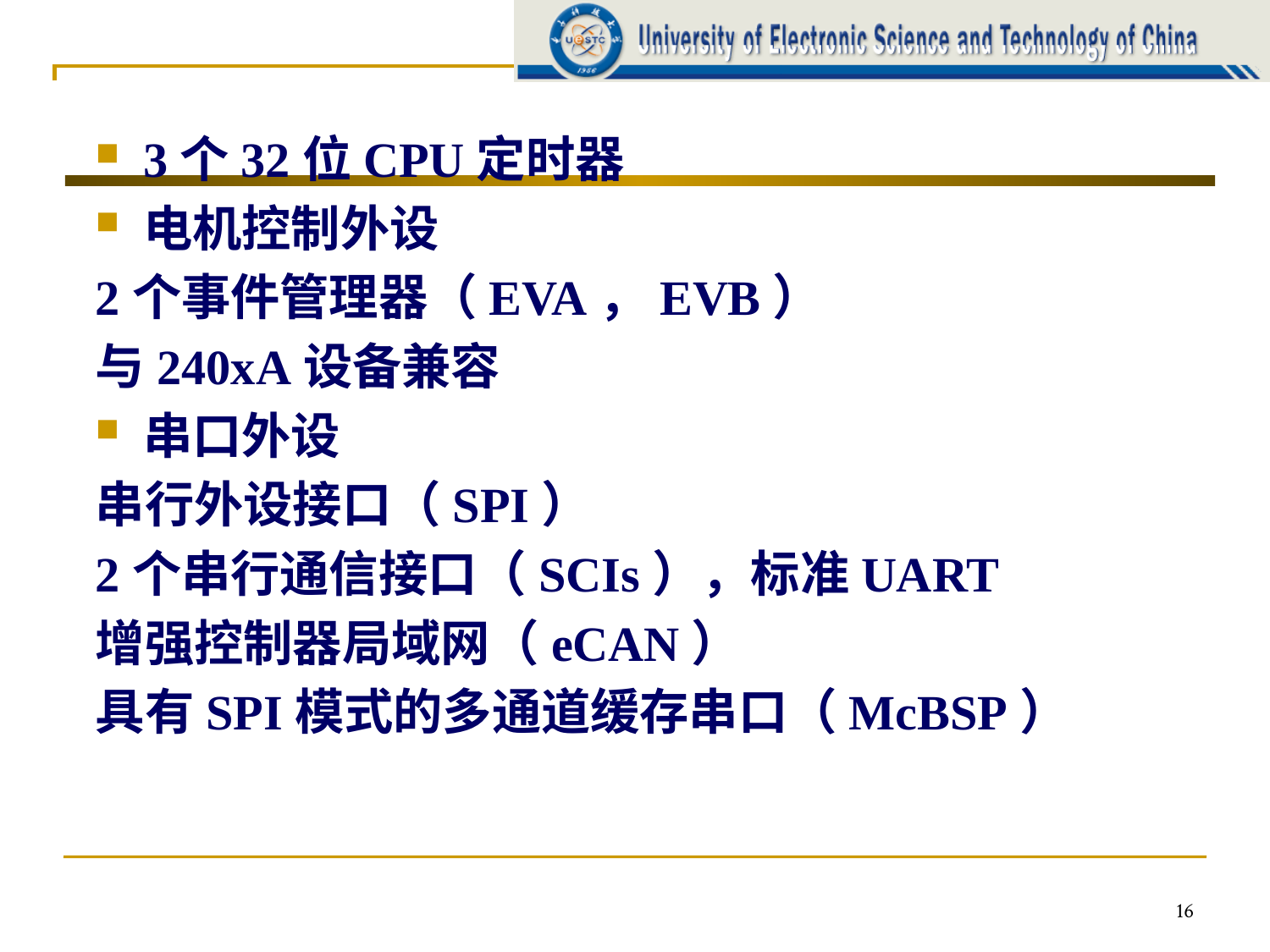

3个32位CPU定时器
电机控制外设
2个事件管理器（EVA，EVB）
与240xA设备兼容
串口外设
串行外设接口（SPI）
2个串行通信接口（SCIs），标准UART
增强控制器局域网（eCAN）
具有SPI模式的多通道缓存串口（McBSP）
16